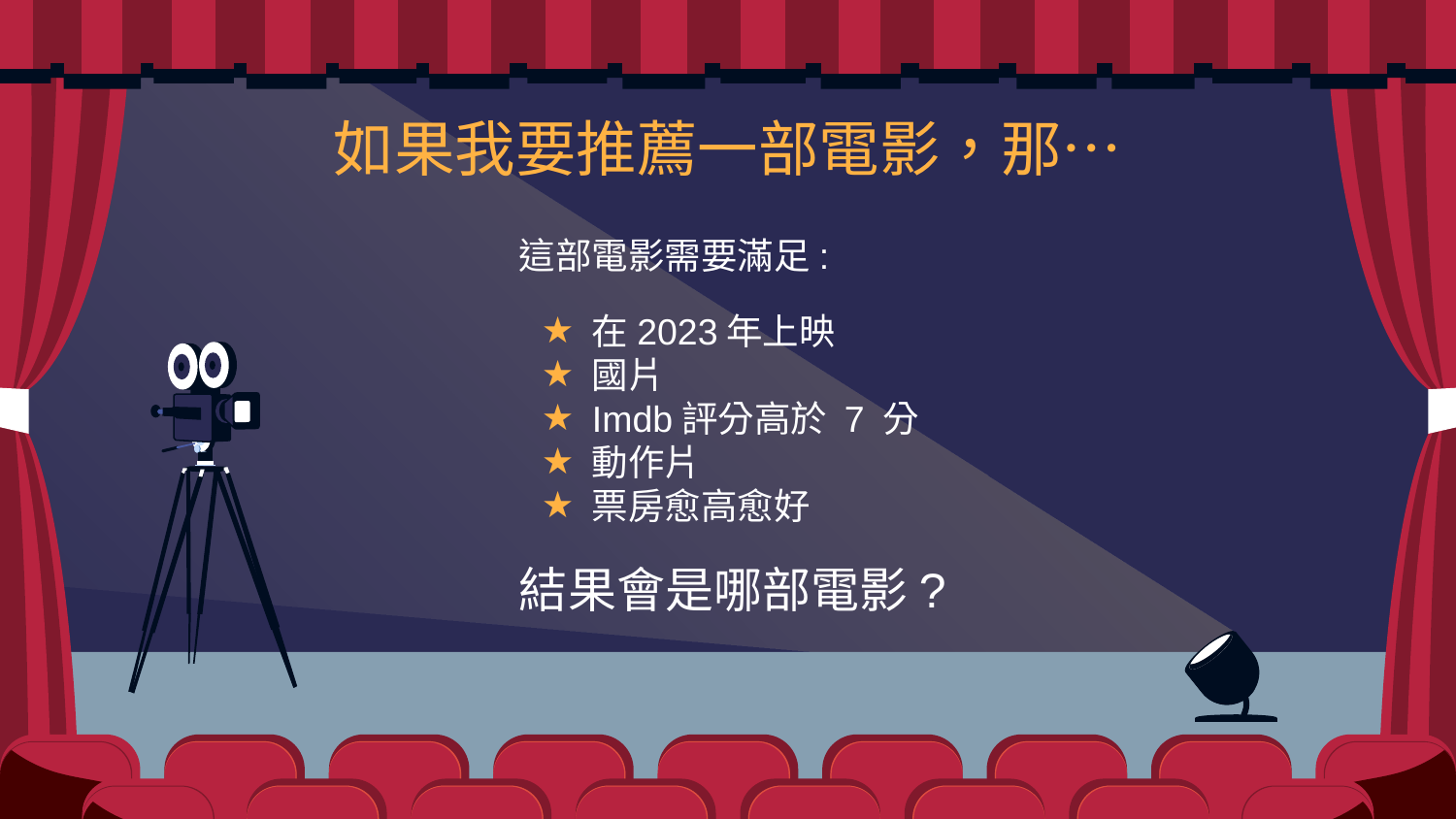

# 如果我要推薦一部電影，那…
這部電影需要滿足:
在2023年上映
國片
Imdb評分高於 7 分
動作片
票房愈高愈好
結果會是哪部電影?